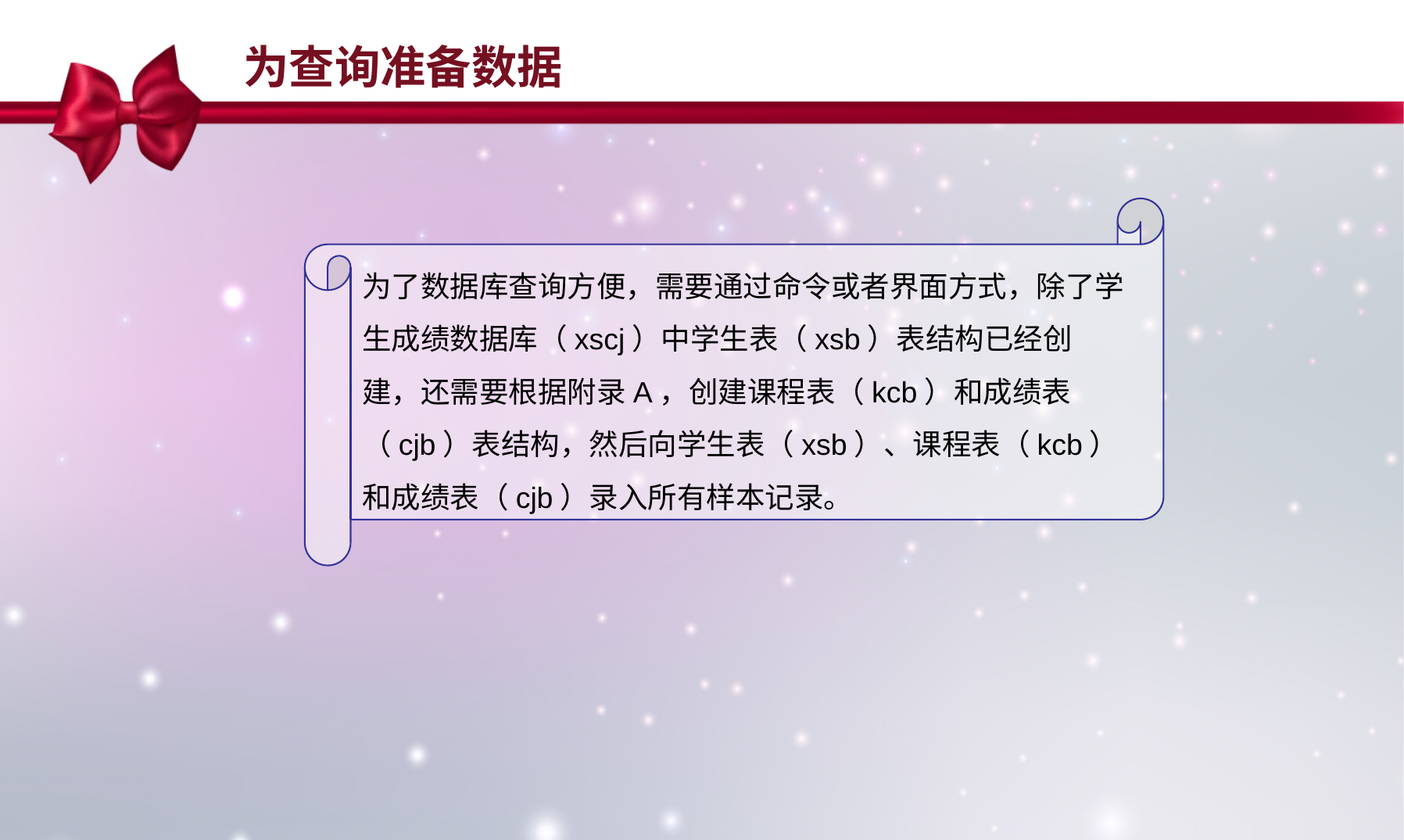

为查询准备数据
为了数据库查询方便，需要通过命令或者界面方式，除了学生成绩数据库（xscj）中学生表（xsb）表结构已经创建，还需要根据附录A，创建课程表（kcb）和成绩表（cjb）表结构，然后向学生表（xsb）、课程表（kcb）和成绩表（cjb）录入所有样本记录。